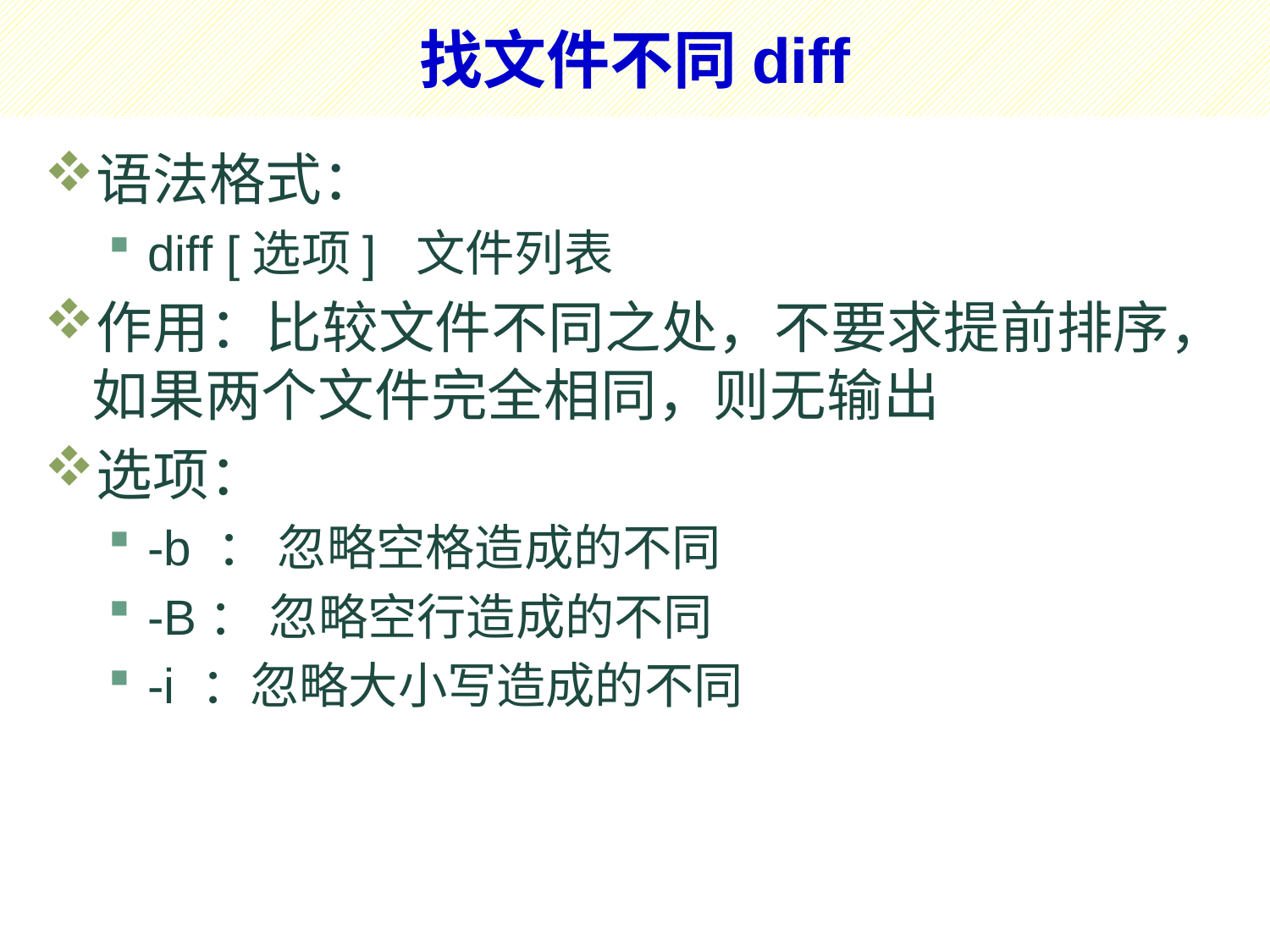

# 找文件不同diff
语法格式：
diff [选项]  文件列表
作用：比较文件不同之处，不要求提前排序，如果两个文件完全相同，则无输出
选项：
-b ： 忽略空格造成的不同
-B： 忽略空行造成的不同
-i ：忽略大小写造成的不同